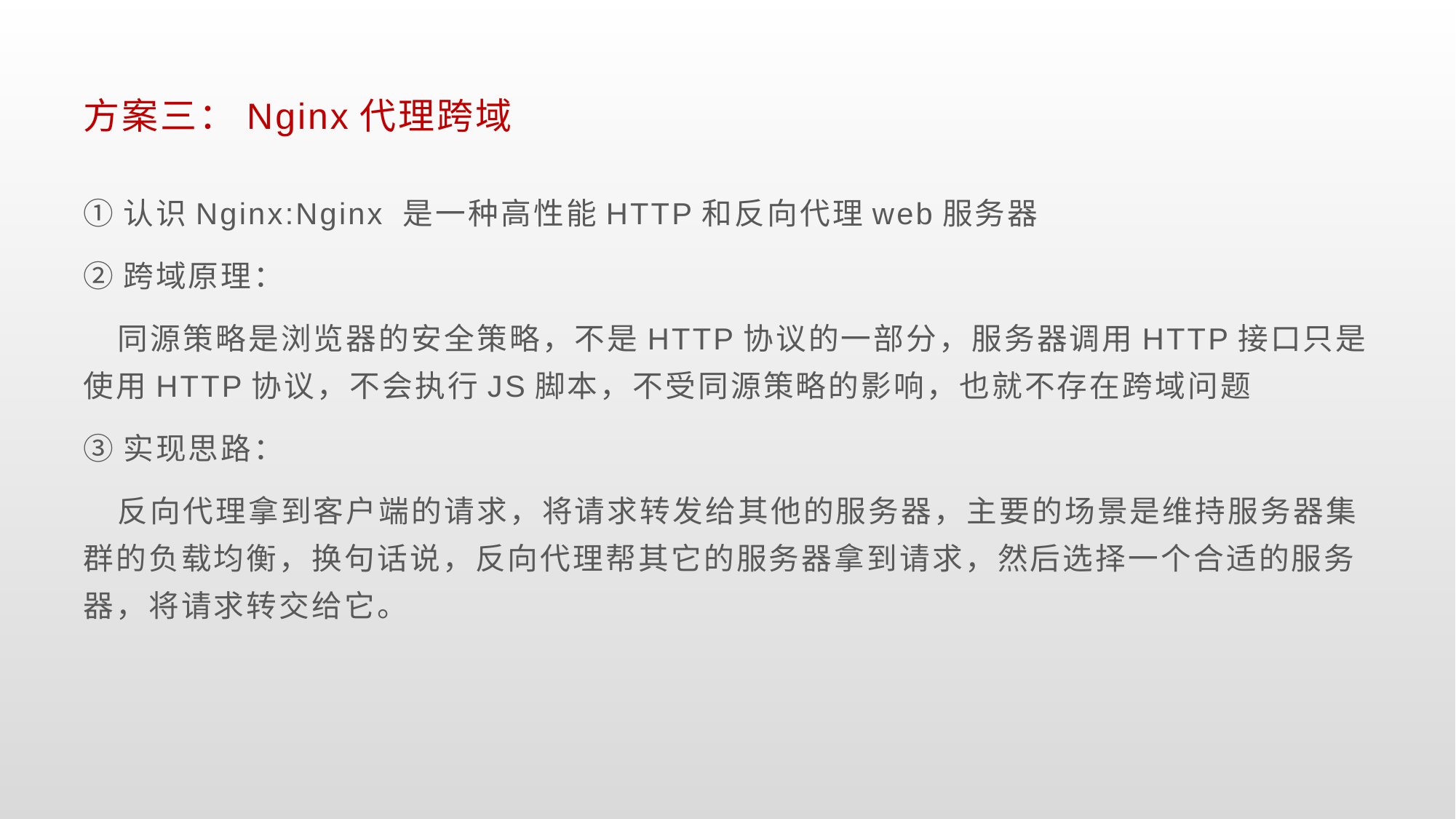

# 方案三：Nginx代理跨域
①认识Nginx:Nginx 是一种高性能HTTP和反向代理web服务器
②跨域原理：
   同源策略是浏览器的安全策略，不是HTTP协议的一部分，服务器调用HTTP接口只是使用HTTP协议，不会执行JS脚本，不受同源策略的影响，也就不存在跨域问题
③实现思路：
   反向代理拿到客户端的请求，将请求转发给其他的服务器，主要的场景是维持服务器集群的负载均衡，换句话说，反向代理帮其它的服务器拿到请求，然后选择一个合适的服务器，将请求转交给它。